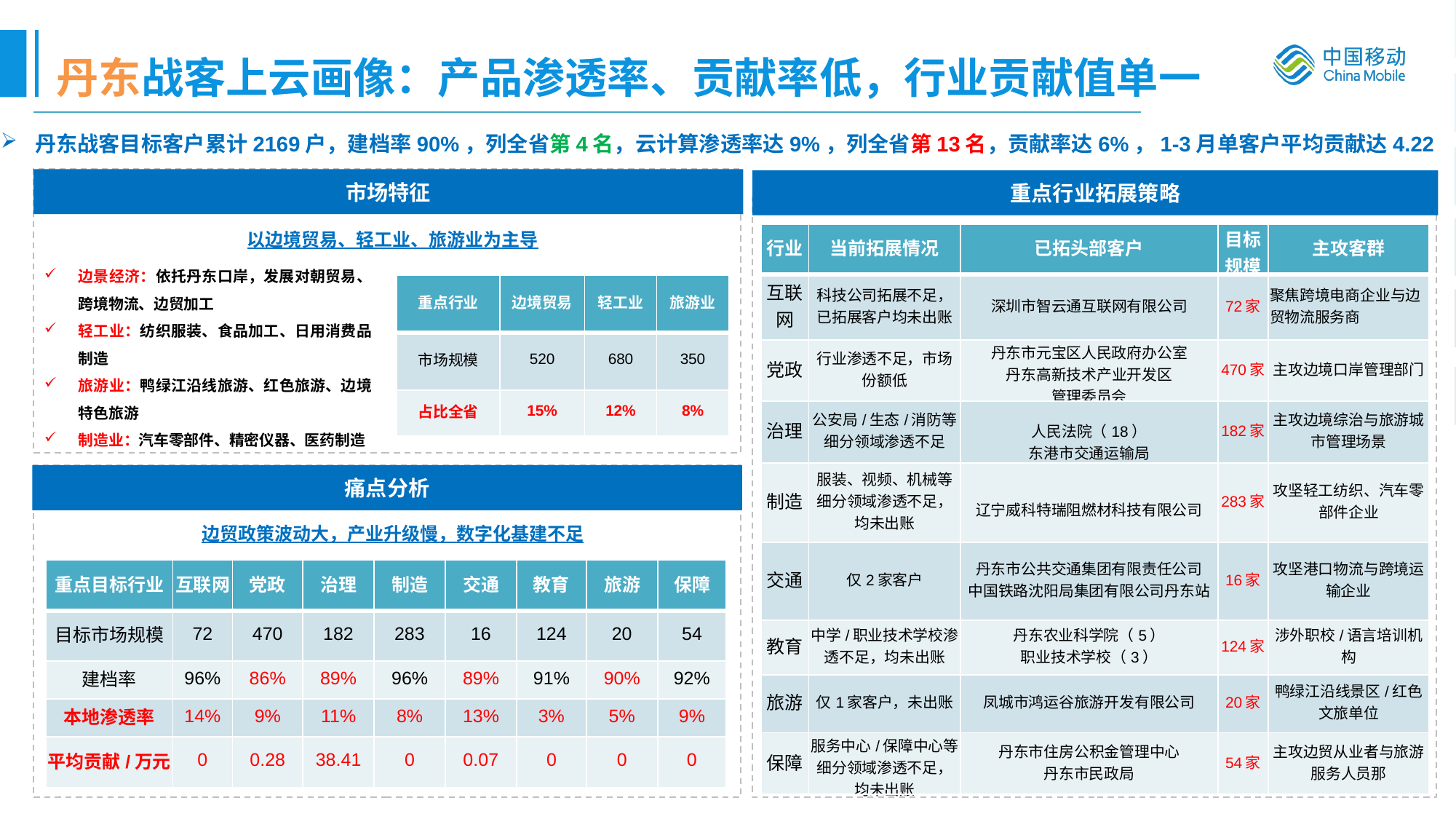

# 丹东战客上云画像：产品渗透率、贡献率低，行业贡献值单一
丹东战客目标客户累计2169户，建档率90%，列全省第4名，云计算渗透率达9%，列全省第13名，贡献率达6%，1-3月单客户平均贡献达4.22万元。

市场特征

重点行业拓展策略

以边境贸易、轻工业、旅游业为主导
| 行业 | 当前拓展情况 | 已拓头部客户 | 目标 规模 | 主攻客群 |
| --- | --- | --- | --- | --- |
| 互联网 | 科技公司拓展不足，已拓展客户均未出账 | 深圳市智云通互联网有限公司 | 72家 | 聚焦跨境电商企业与边贸物流服务商 |
| 党政 | 行业渗透不足，市场份额低 | 丹东市元宝区人民政府办公室 丹东高新技术产业开发区 管理委员会 | 470家 | 主攻边境口岸管理部门 |
| 治理 | 公安局/生态/消防等细分领域渗透不足 | 人民法院（18） 东港市交通运输局 | 182家 | 主攻边境综治与旅游城市管理场景 |
| 制造 | 服装、视频、机械等细分领域渗透不足，均未出账 | 辽宁威科特瑞阻燃材科技有限公司 | 283家 | 攻坚轻工纺织、汽车零部件企业 |
| 交通 | 仅2家客户 | 丹东市公共交通集团有限责任公司 中国铁路沈阳局集团有限公司丹东站 | 16家 | 攻坚港口物流与跨境运输企业 |
| 教育 | 中学/职业技术学校渗透不足，均未出账 | 丹东农业科学院（5） 职业技术学校（3） | 124家 | 涉外职校/语言培训机构 |
| 旅游 | 仅1家客户，未出账 | 凤城市鸿运谷旅游开发有限公司 | 20家 | 鸭绿江沿线景区/红色文旅单位 |
| 保障 | 服务中心/保障中心等细分领域渗透不足，均未出账 | 丹东市住房公积金管理中心 丹东市民政局 | 54家 | 主攻边贸从业者与旅游服务人员那 |
边景经济：依托丹东口岸，发展对朝贸易、跨境物流、边贸加工
轻工业：纺织服装、食品加工、日用消费品制造
旅游业：鸭绿江沿线旅游、红色旅游、边境特色旅游
制造业：汽车零部件、精密仪器、医药制造
| 重点行业 | 边境贸易 | 轻工业 | 旅游业 |
| --- | --- | --- | --- |
| 市场规模 | 520 | 680 | 350 |
| 占比全省 | 15% | 12% | 8% |
痛点分析

边贸政策波动大，产业升级慢，数字化基建不足
| 重点目标行业 | 互联网 | 党政 | 治理 | 制造 | 交通 | 教育 | 旅游 | 保障 |
| --- | --- | --- | --- | --- | --- | --- | --- | --- |
| 目标市场规模 | 72 | 470 | 182 | 283 | 16 | 124 | 20 | 54 |
| 建档率 | 96% | 86% | 89% | 96% | 89% | 91% | 90% | 92% |
| 本地渗透率 | 14% | 9% | 11% | 8% | 13% | 3% | 5% | 9% |
| 平均贡献/万元 | 0 | 0.28 | 38.41 | 0 | 0.07 | 0 | 0 | 0 |